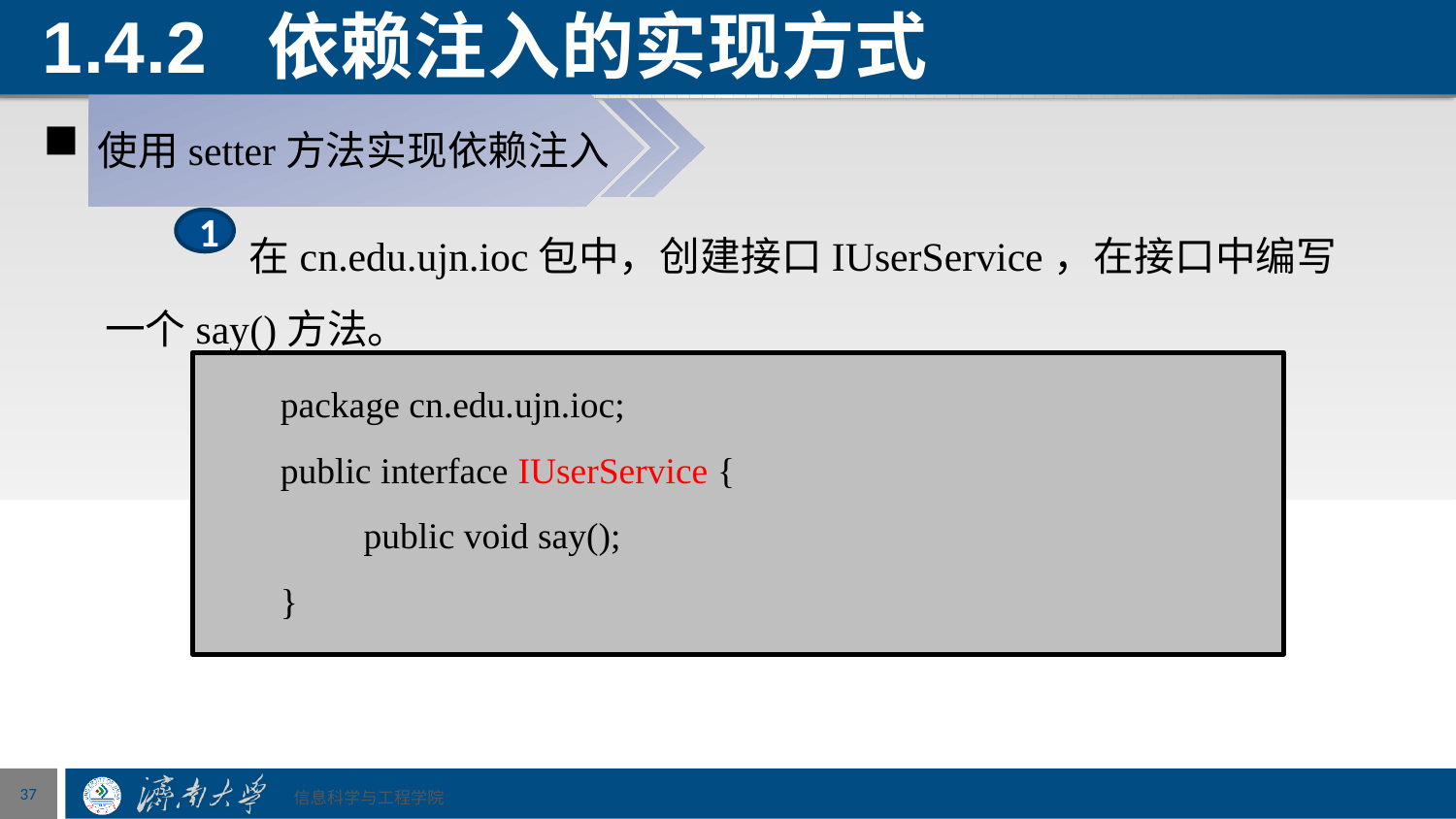

# 1.4.2  依赖注入的实现方式

使用setter方法实现依赖注入

               在cn.edu.ujn.ioc包中，创建接口IUserService，在接口中编写一个say()方法。
1
        package cn.edu.ujn.ioc;
        public interface IUserService {
                 public void say();
        }